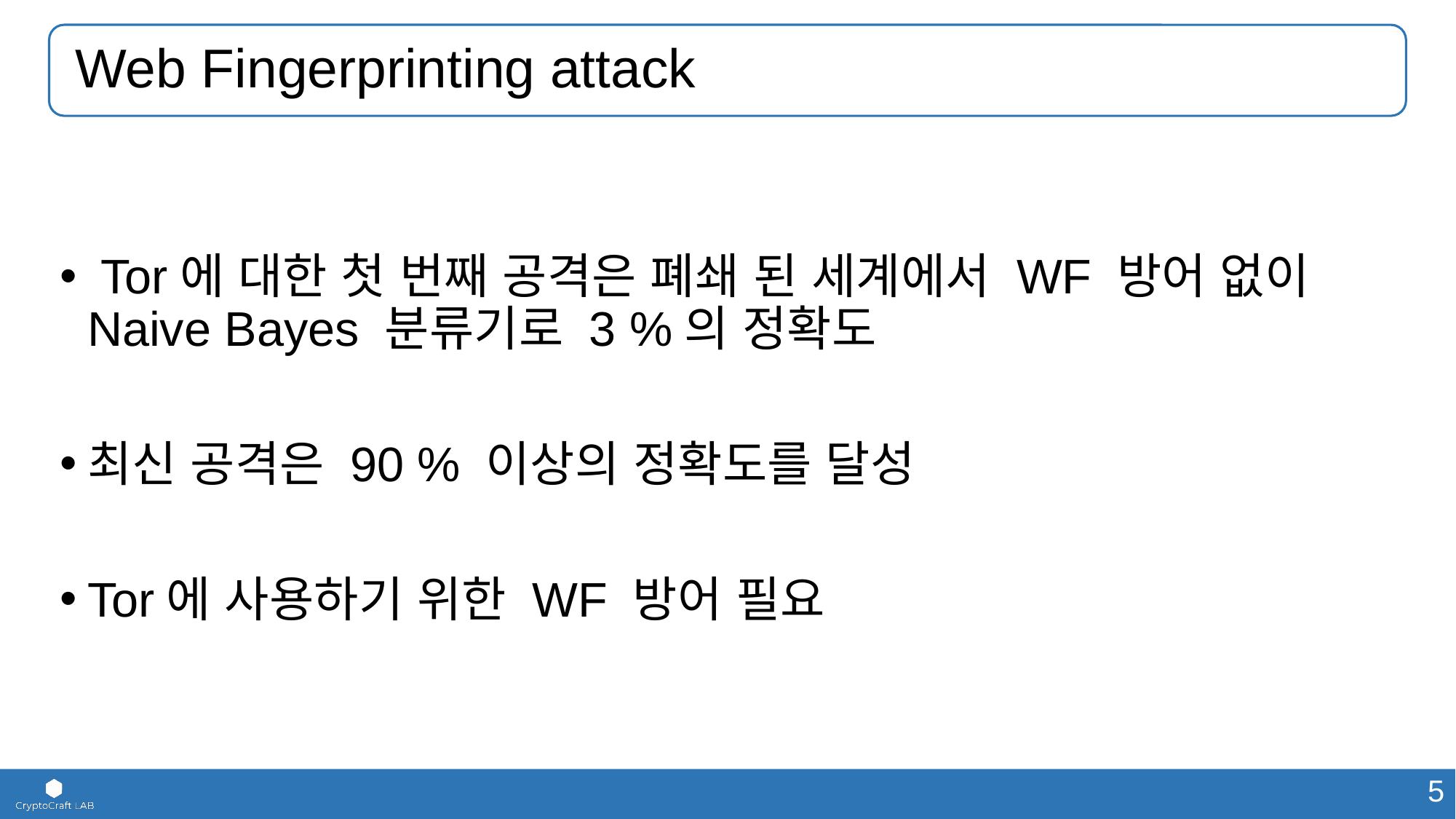

# Web Fingerprinting attack
 Tor에 대한 첫 번째 공격은 폐쇄 된 세계에서 WF 방어 없이
Naive Bayes 분류기로 3 %의 정확도

최신 공격은 90 % 이상의 정확도를 달성

Tor에 사용하기 위한 WF 방어 필요